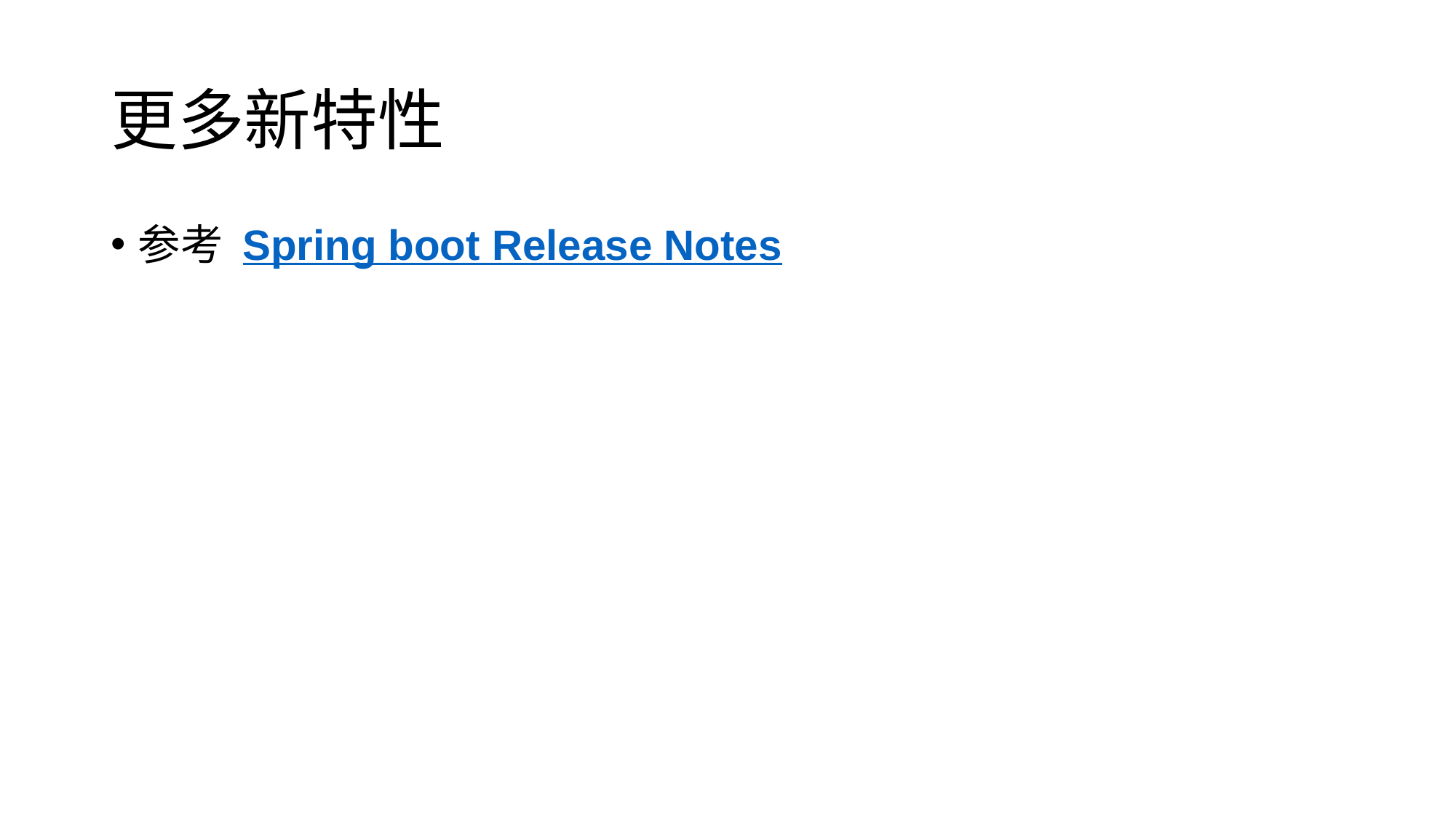

# 更多新特性
参考 Spring boot Release Notes